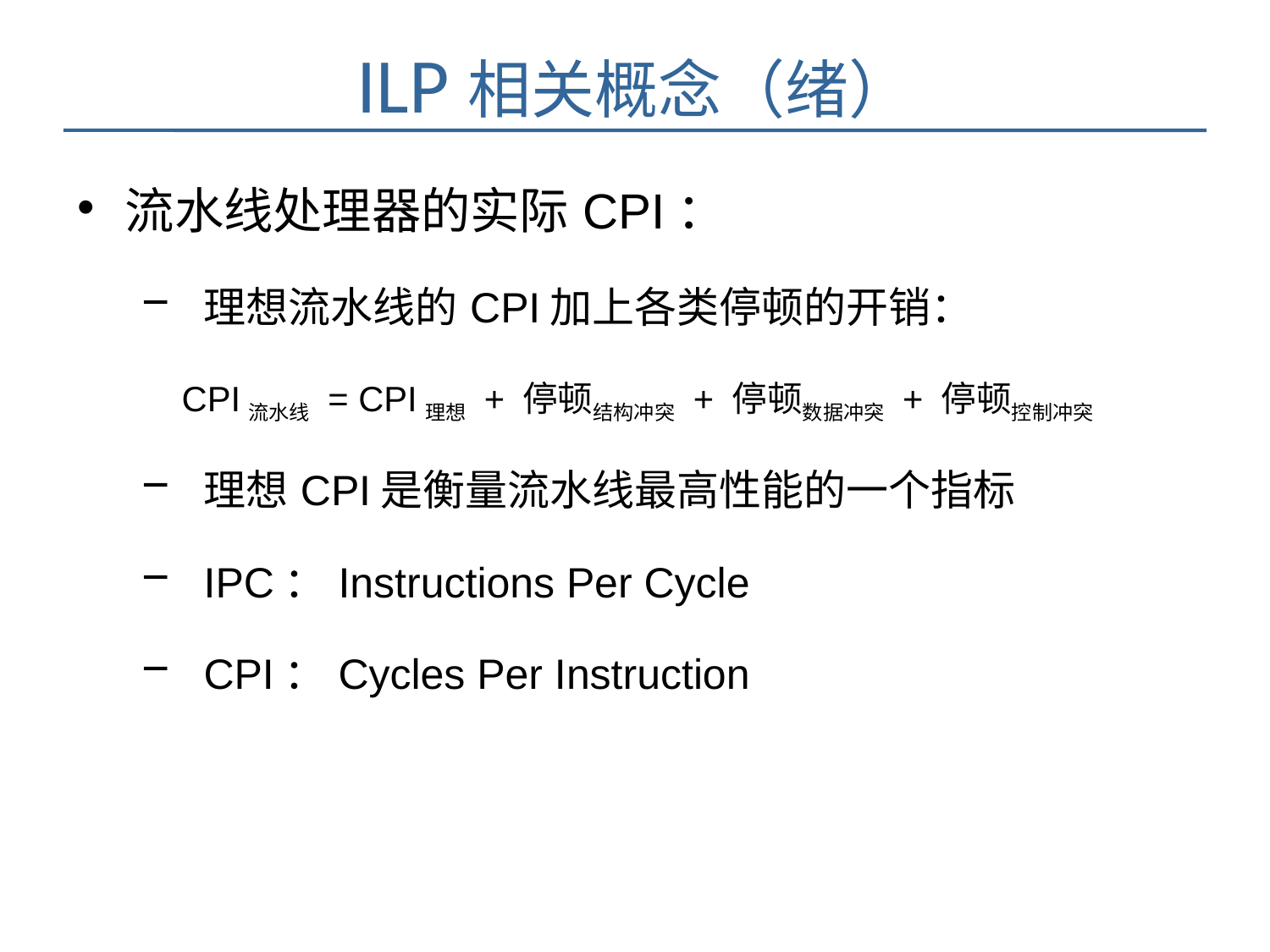

ILP相关概念（绪）

流水线处理器的实际CPI：
理想流水线的CPI加上各类停顿的开销：
    CPI流水线 = CPI理想 + 停顿结构冲突 + 停顿数据冲突 + 停顿控制冲突
理想CPI是衡量流水线最高性能的一个指标
IPC：Instructions Per Cycle
CPI：Cycles Per Instruction